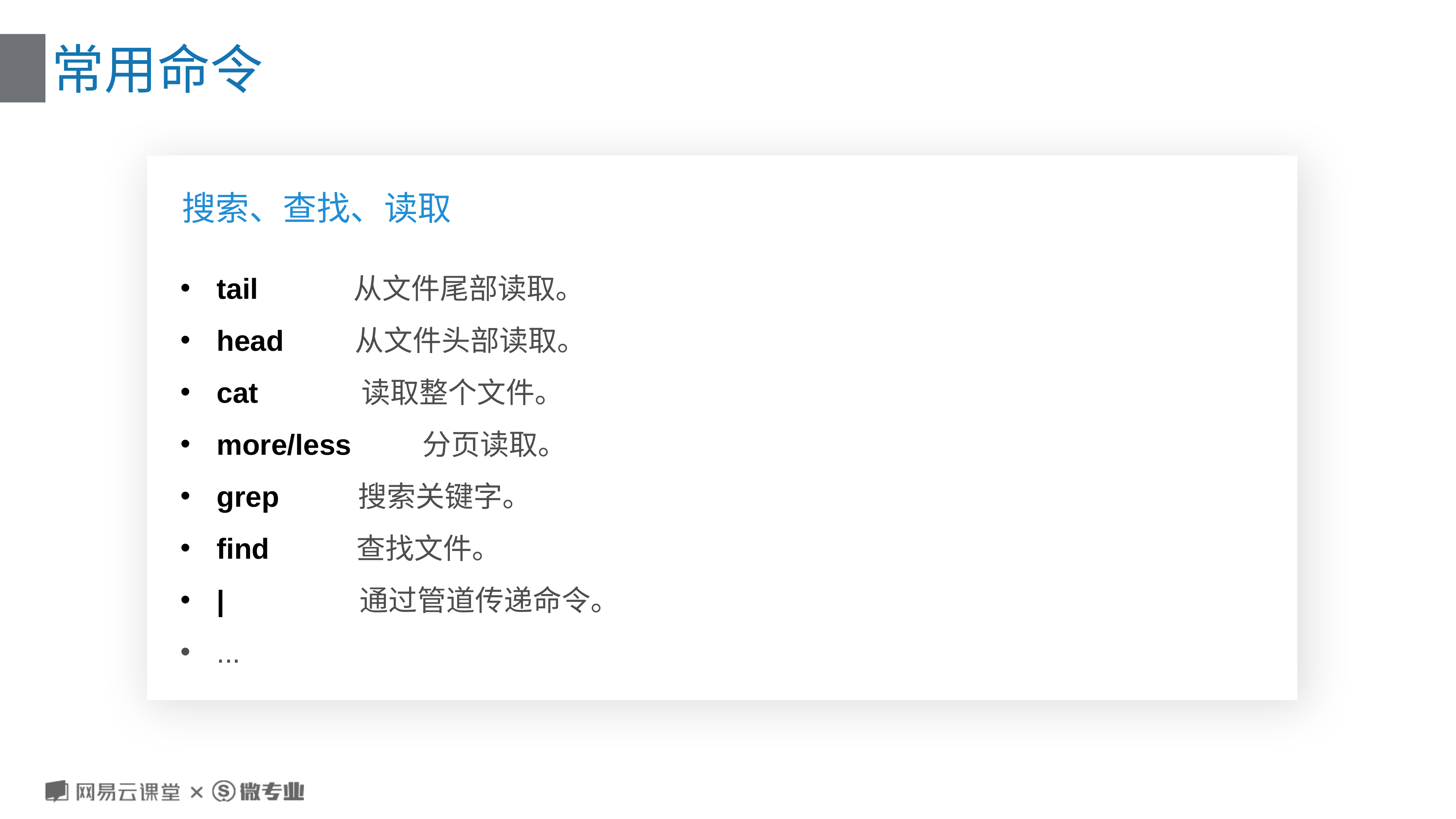

# 常用命令

搜索、查找、读取
tail           从文件尾部读取。
head        从文件头部读取。
cat            读取整个文件。
more/less        分页读取。
grep         搜索关键字。
find          查找文件。
|                通过管道传递命令。
...